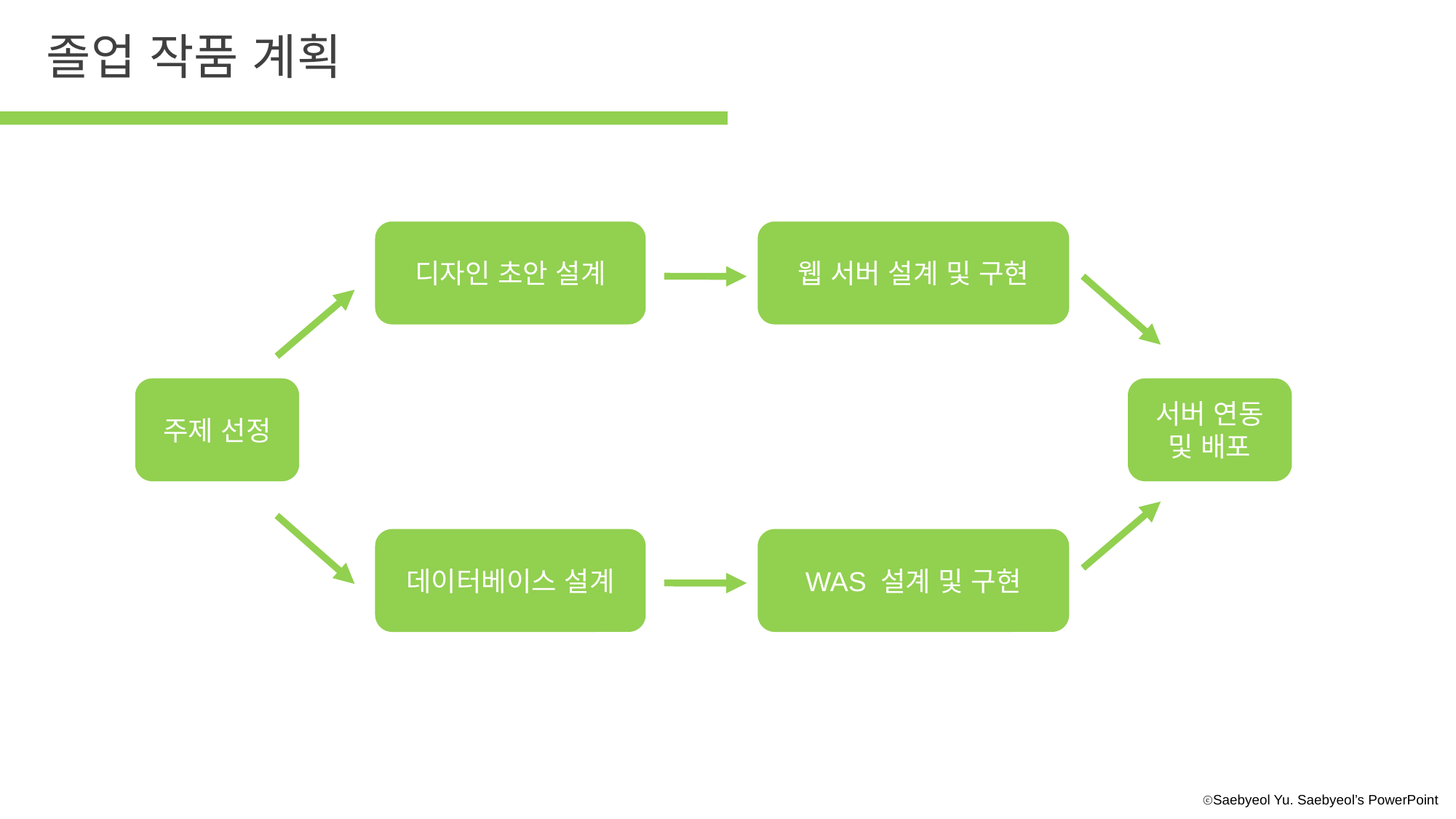

졸업 작품 계획

디자인 초안 설계
웹 서버 설계 및 구현
주제 선정
서버 연동 및 배포
데이터베이스 설계
WAS 설계 및 구현